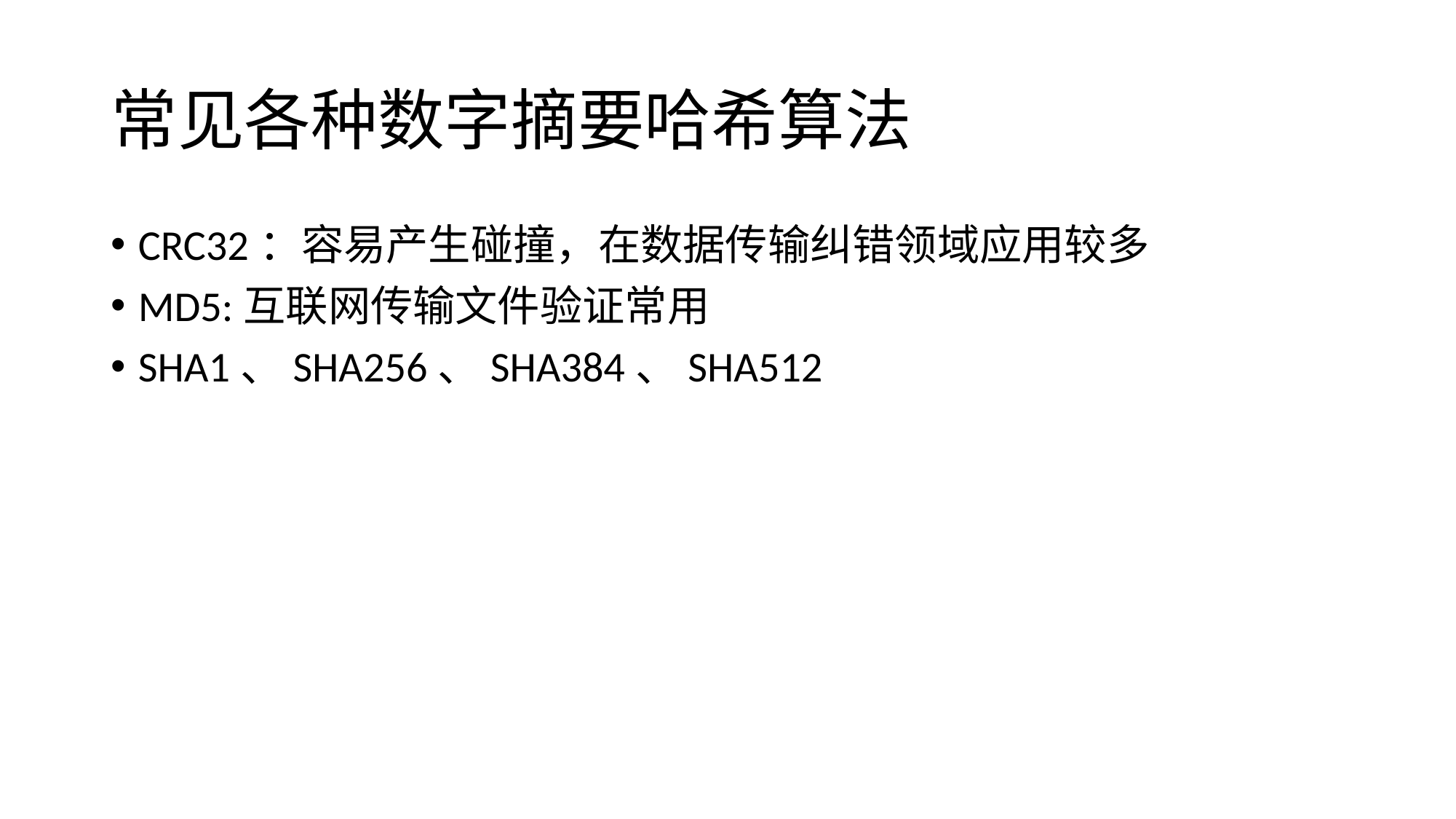

# 常见各种数字摘要哈希算法
CRC32：容易产生碰撞，在数据传输纠错领域应用较多
MD5:互联网传输文件验证常用
SHA1、SHA256、SHA384、SHA512